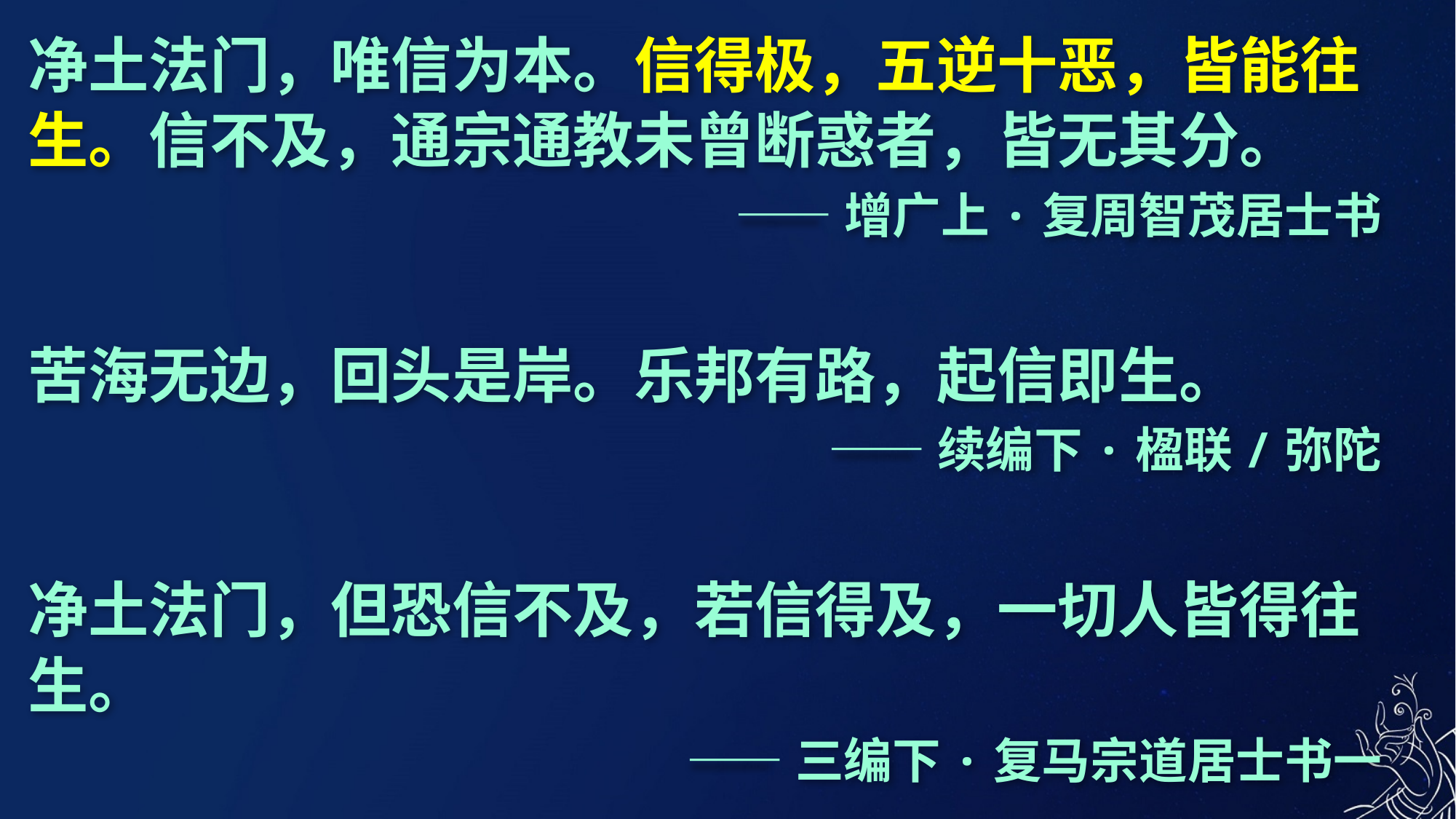

净土法门，唯信为本。信得极，五逆十恶，皆能往生。信不及，通宗通教未曾断惑者，皆无其分。
——增广上·复周智茂居士书

苦海无边，回头是岸。乐邦有路，起信即生。
——续编下·楹联/弥陀

净土法门，但恐信不及，若信得及，一切人皆得往生。
——三编下·复马宗道居士书一